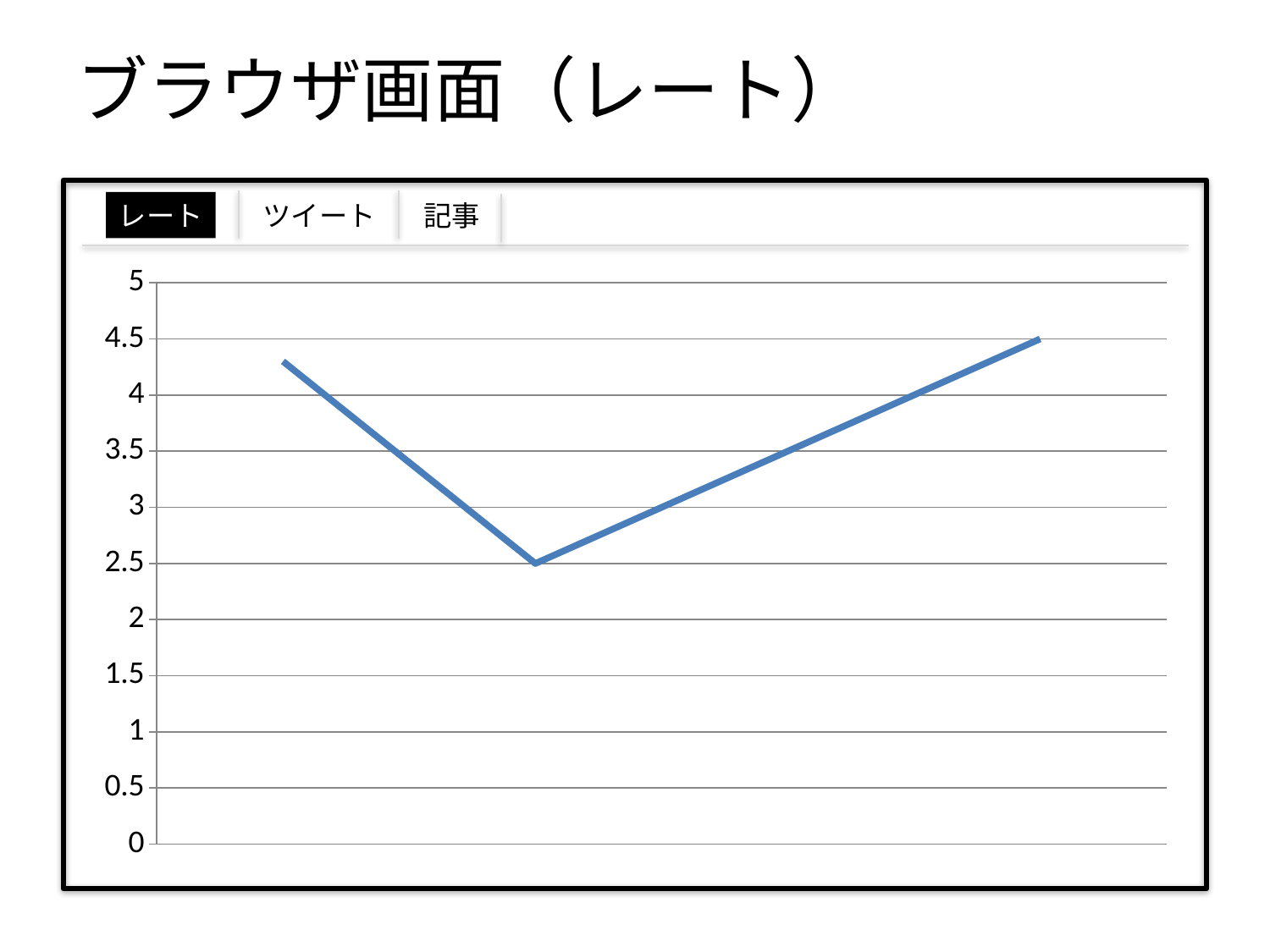

# ブラウザ画面（レート）

レート
ツイート
記事

### Chart

| Category | 系列 1 |
|---|---|
| 項目 1 | 4.3 |
| 項目 2 | 2.5 |
| 項目 3 | 3.5 |
| 項目 4 | 4.5 |